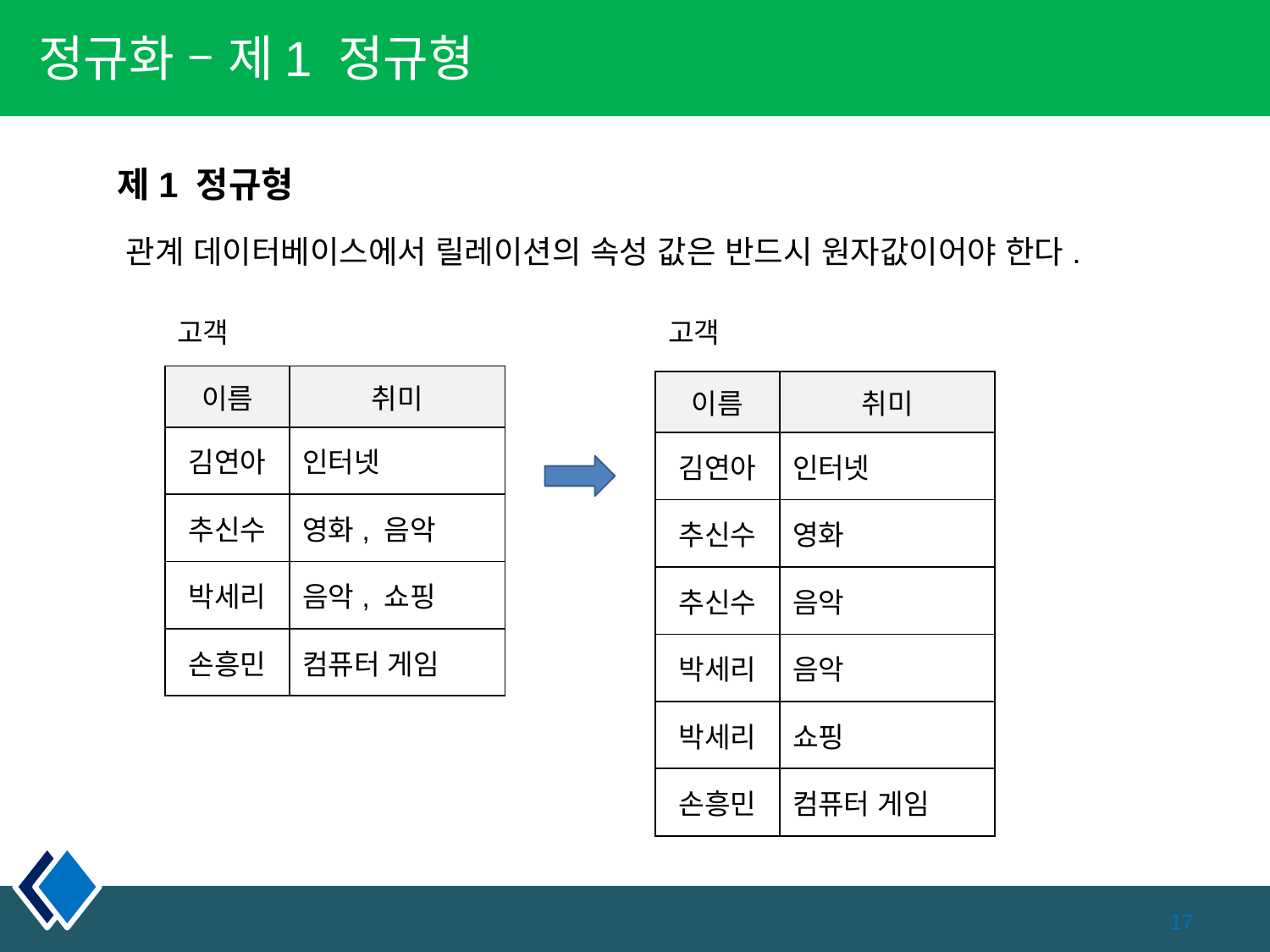

# 정규화 – 제1 정규형
제1 정규형
관계 데이터베이스에서 릴레이션의 속성 값은 반드시 원자값이어야 한다.
고객
고객
| 이름 | 취미 |
| --- | --- |
| 김연아 | 인터넷 |
| 추신수 | 영화, 음악 |
| 박세리 | 음악, 쇼핑 |
| 손흥민 | 컴퓨터 게임 |
| 이름 | 취미 |
| --- | --- |
| 김연아 | 인터넷 |
| 추신수 | 영화 |
| 추신수 | 음악 |
| 박세리 | 음악 |
| 박세리 | 쇼핑 |
| 손흥민 | 컴퓨터 게임 |

17